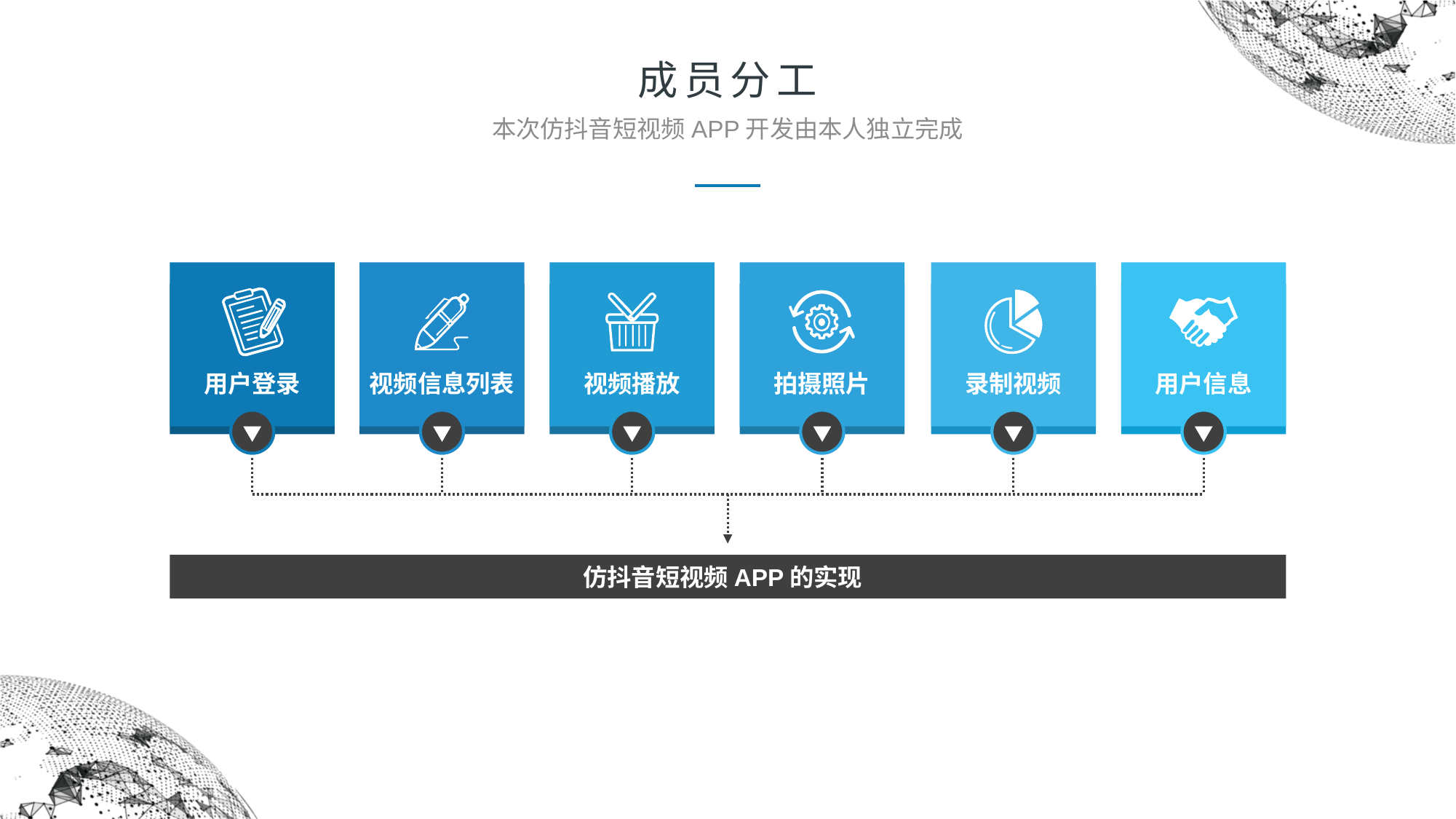

成员分工
本次仿抖音短视频APP开发由本人独立完成

用户登录
视频信息列表
视频播放
拍摄照片
录制视频
用户信息

仿抖音短视频APP的实现